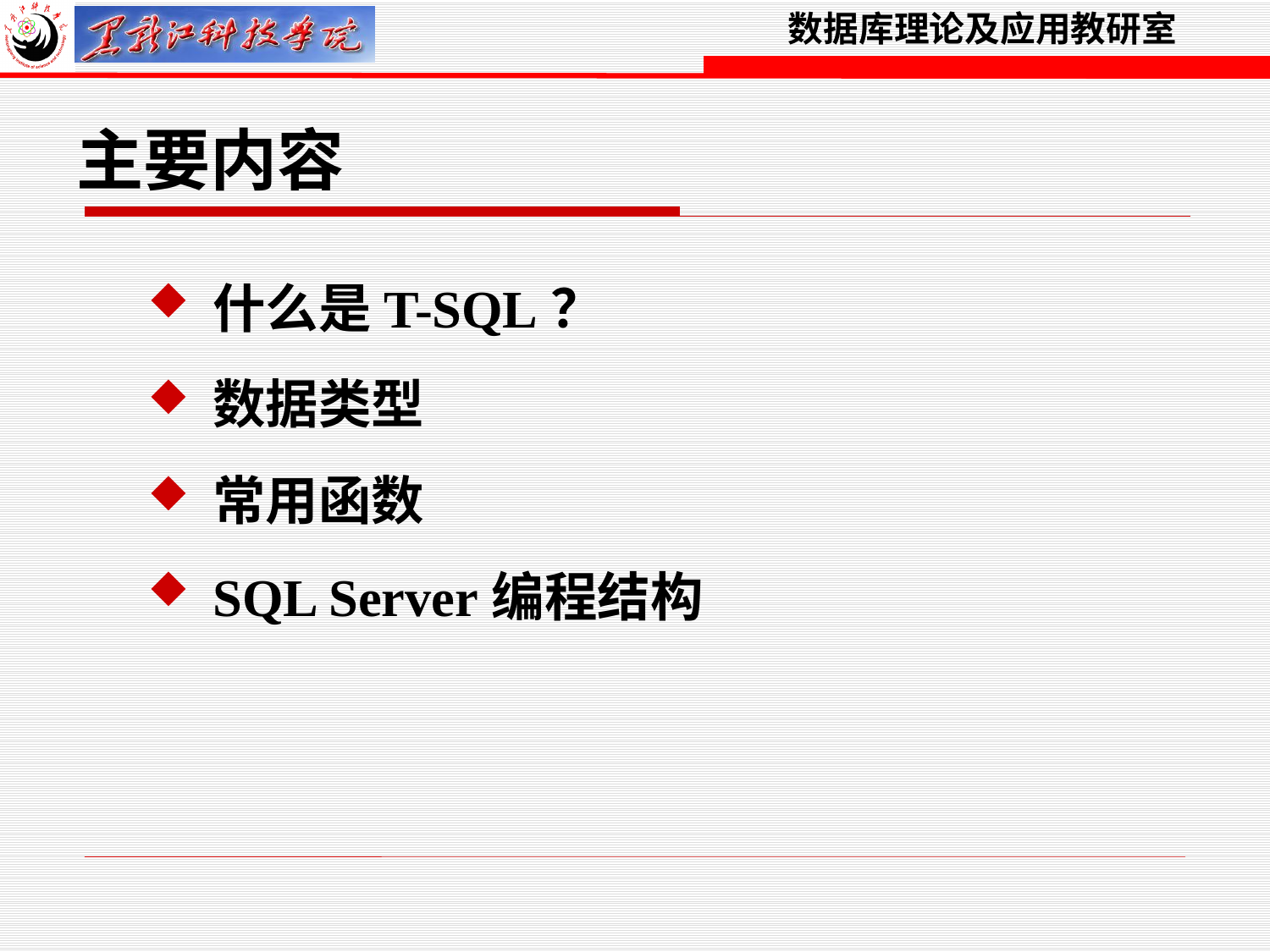

# 主要内容
什么是T-SQL？
数据类型
常用函数
SQL Server编程结构